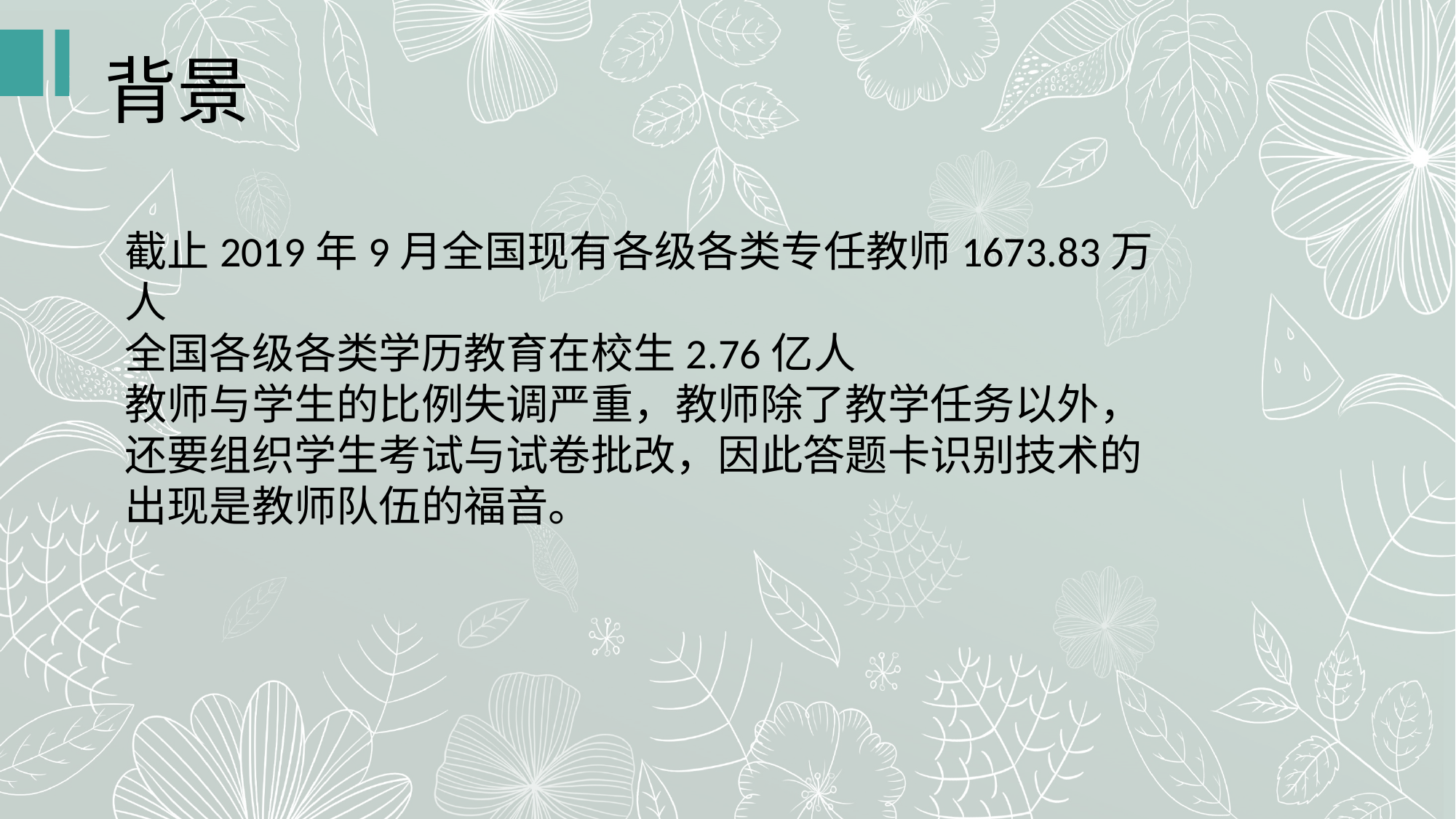

背景
截止2019年9月全国现有各级各类专任教师1673.83万人
全国各级各类学历教育在校生2.76亿人
教师与学生的比例失调严重，教师除了教学任务以外，还要组织学生考试与试卷批改，因此答题卡识别技术的出现是教师队伍的福音。